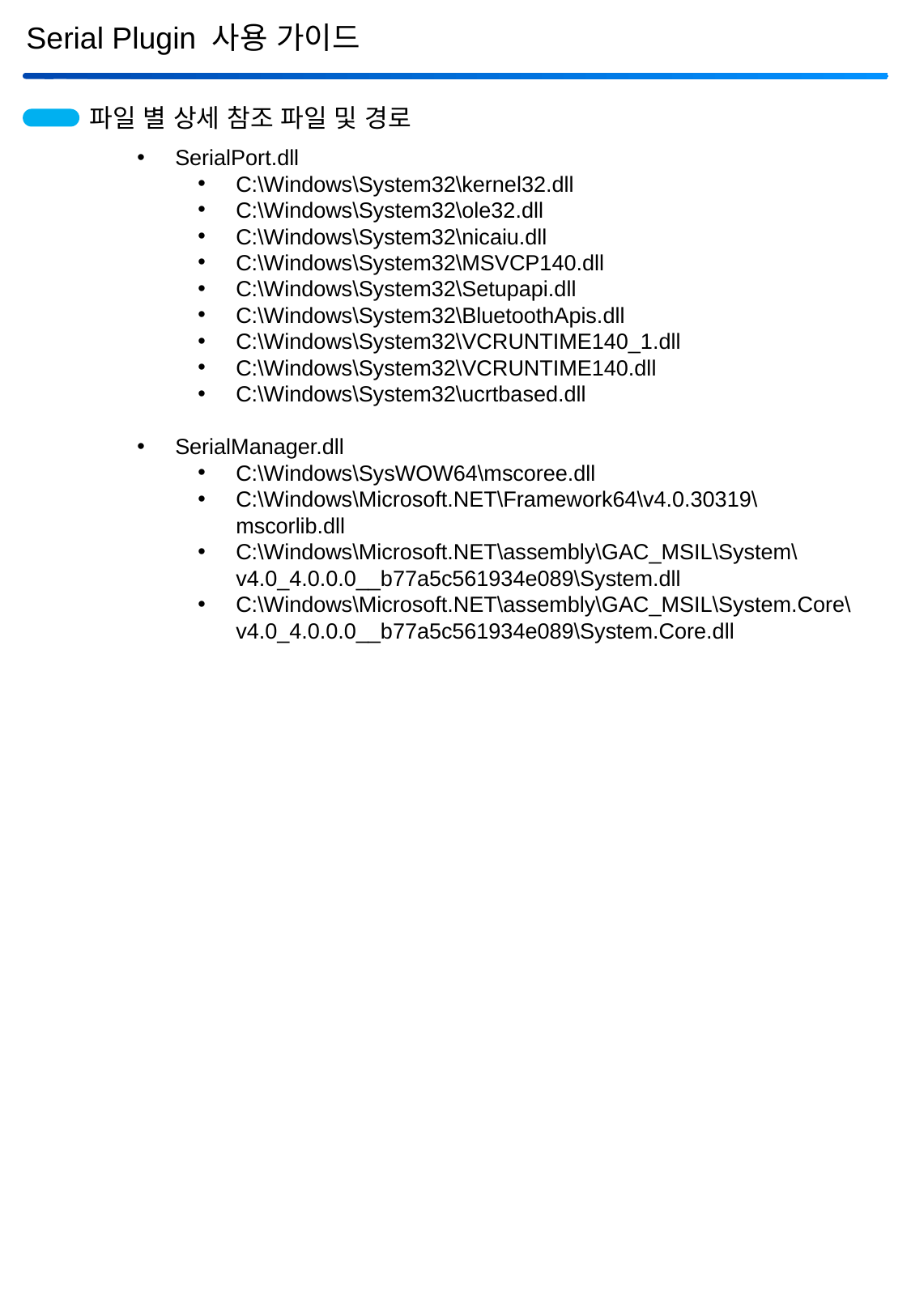

Serial Plugin 사용 가이드

파일 별 상세 참조 파일 및 경로

SerialPort.dll
C:\Windows\System32\kernel32.dll
C:\Windows\System32\ole32.dll
C:\Windows\System32\nicaiu.dll
C:\Windows\System32\MSVCP140.dll
C:\Windows\System32\Setupapi.dll
C:\Windows\System32\BluetoothApis.dll
C:\Windows\System32\VCRUNTIME140_1.dll
C:\Windows\System32\VCRUNTIME140.dll
C:\Windows\System32\ucrtbased.dll
SerialManager.dll
C:\Windows\SysWOW64\mscoree.dll
C:\Windows\Microsoft.NET\Framework64\v4.0.30319\
mscorlib.dll
C:\Windows\Microsoft.NET\assembly\GAC_MSIL\System\
v4.0_4.0.0.0__b77a5c561934e089\System.dll
C:\Windows\Microsoft.NET\assembly\GAC_MSIL\System.Core\
v4.0_4.0.0.0__b77a5c561934e089\System.Core.dll